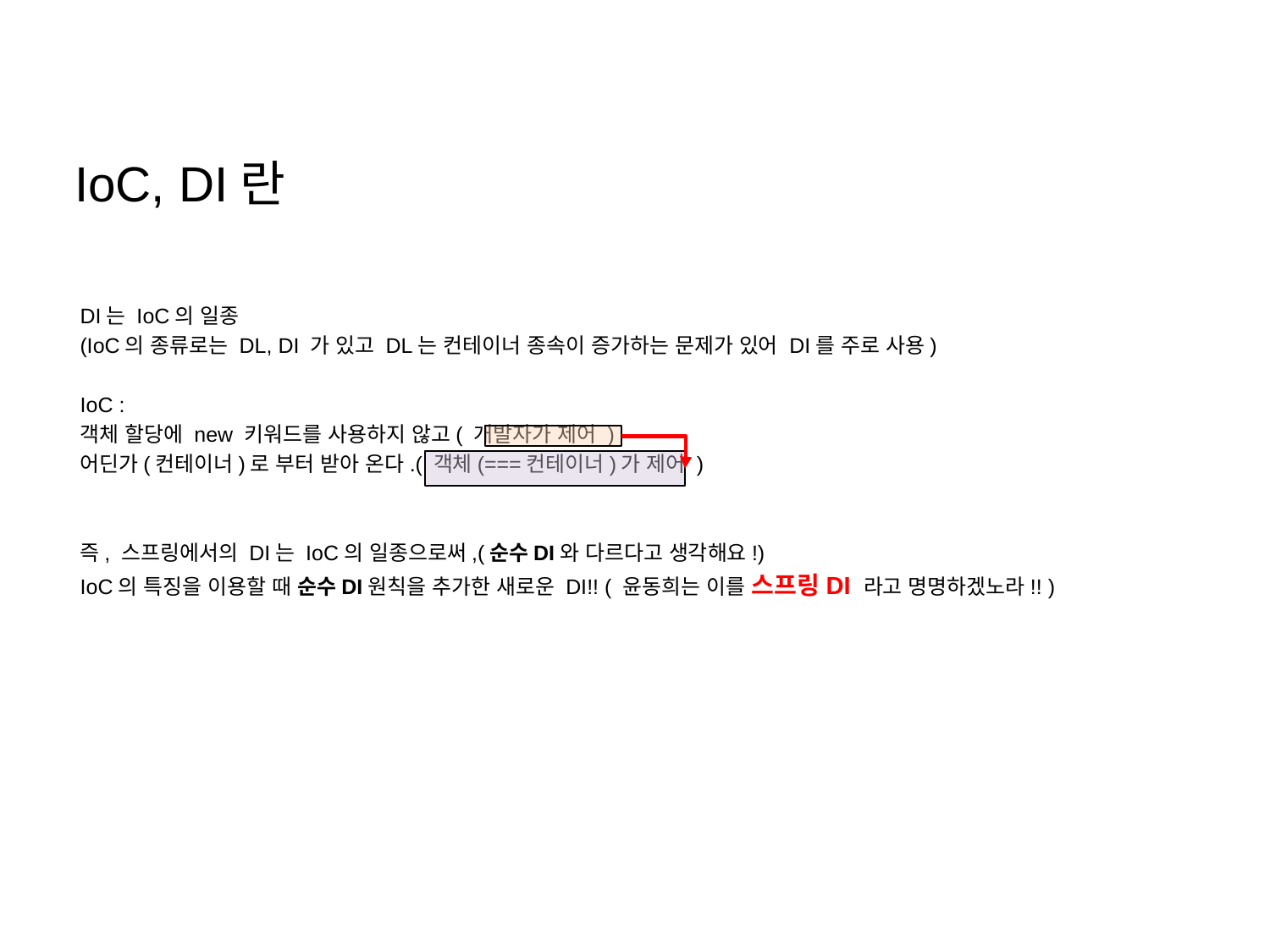

IoC, DI란
DI는 IoC의 일종
(IoC의 종류로는 DL, DI 가 있고 DL는 컨테이너 종속이 증가하는 문제가 있어 DI를 주로 사용)

IoC :
객체 할당에 new 키워드를 사용하지 않고( 개발자가 제어 )
어딘가(컨테이너)로 부터 받아 온다.( 객체(===컨테이너)가 제어 )

즉, 스프링에서의 DI는 IoC의 일종으로써,(순수DI와 다르다고 생각해요!)
IoC의 특징을 이용할 때 순수DI원칙을 추가한 새로운 DI!! ( 윤동희는 이를 스프링DI 라고 명명하겠노라!! )